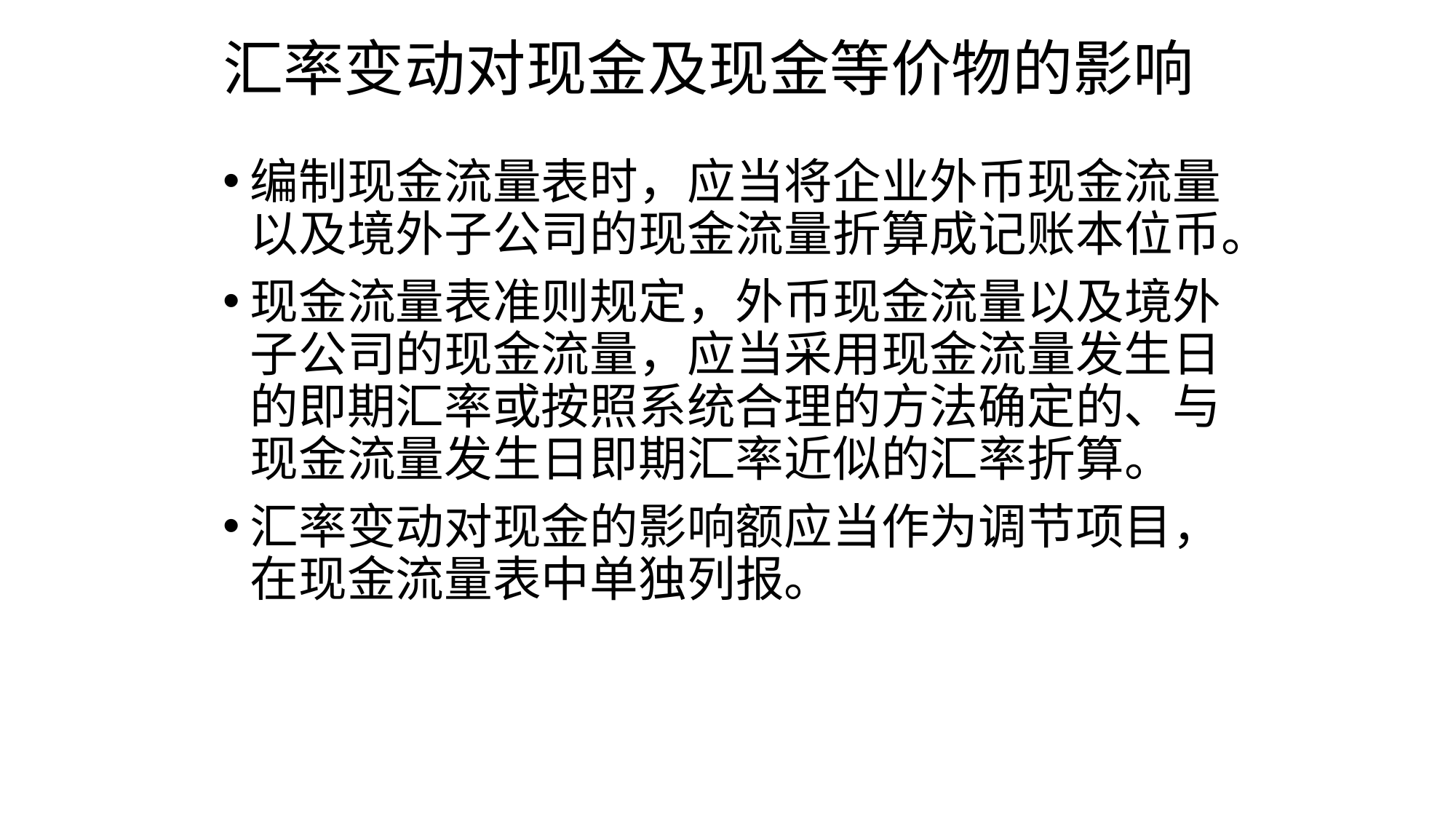

# 汇率变动对现金及现金等价物的影响
编制现金流量表时，应当将企业外币现金流量以及境外子公司的现金流量折算成记账本位币。
现金流量表准则规定，外币现金流量以及境外子公司的现金流量，应当采用现金流量发生日的即期汇率或按照系统合理的方法确定的、与现金流量发生日即期汇率近似的汇率折算。
汇率变动对现金的影响额应当作为调节项目，在现金流量表中单独列报。
2023/3/30
69